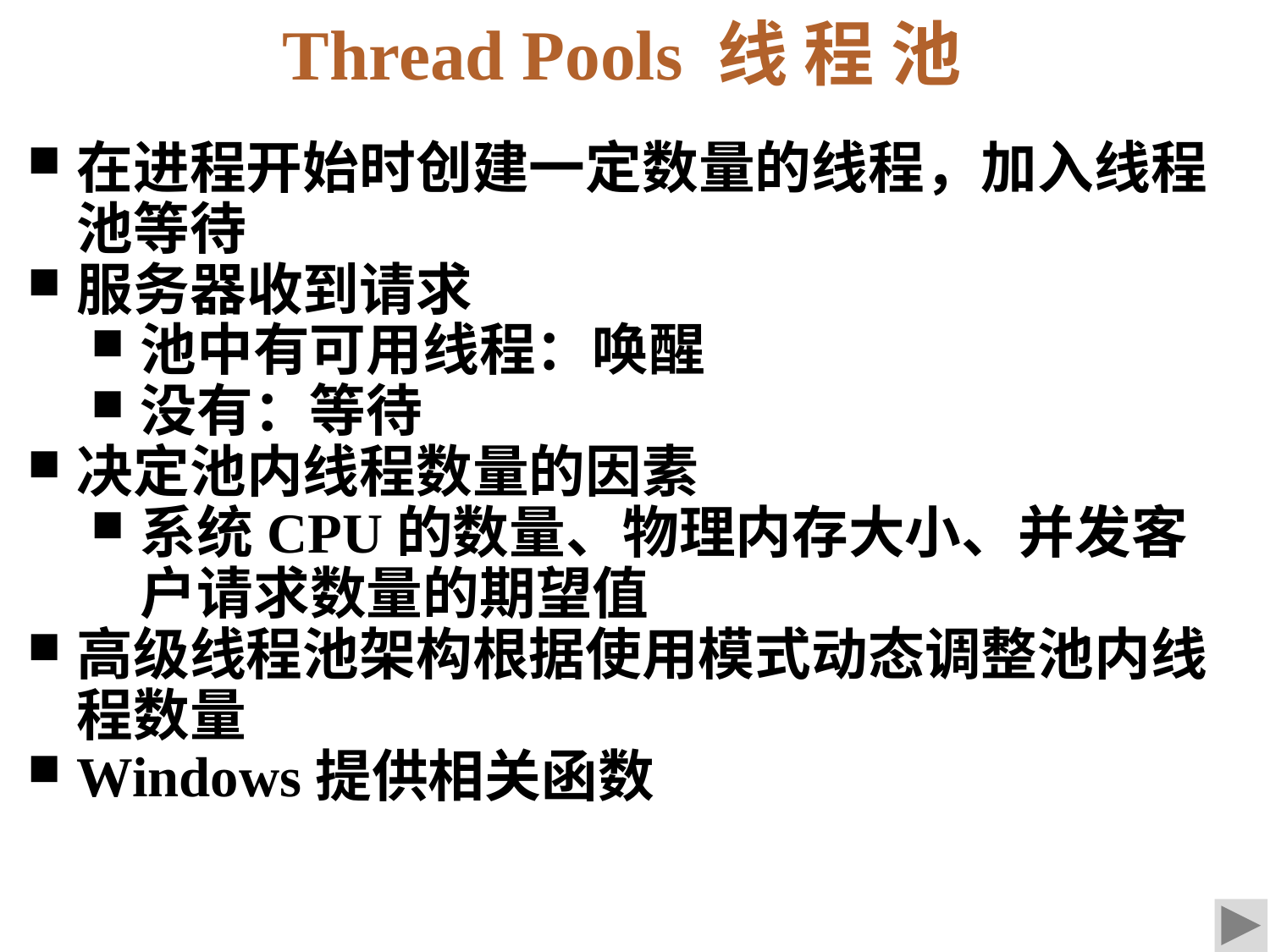

Thread Pools 线 程 池
在进程开始时创建一定数量的线程，加入线程池等待
服务器收到请求
池中有可用线程：唤醒
没有：等待
决定池内线程数量的因素
系统CPU的数量、物理内存大小、并发客户请求数量的期望值
高级线程池架构根据使用模式动态调整池内线程数量
Windows提供相关函数